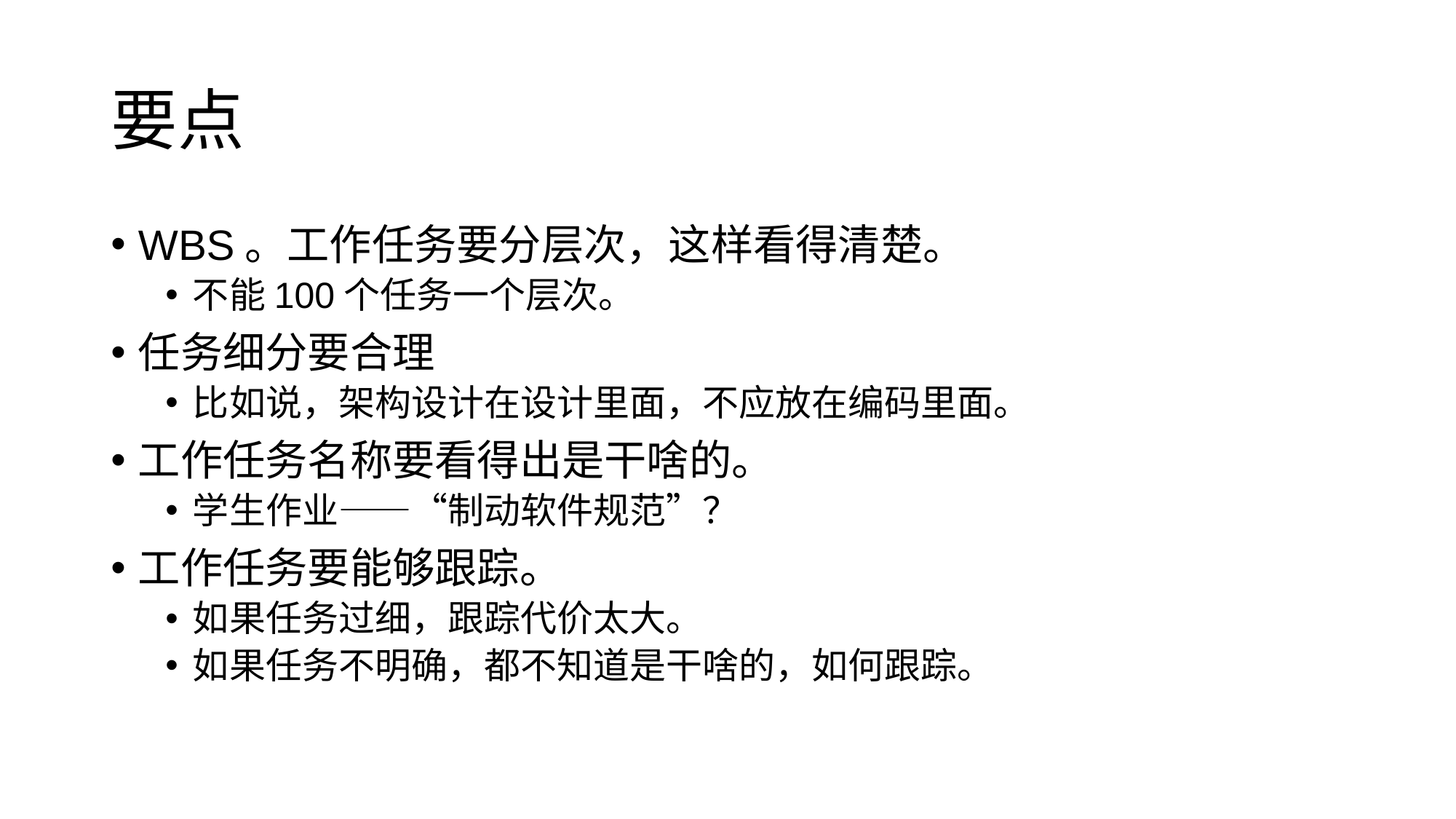

# 要点
WBS。工作任务要分层次，这样看得清楚。
不能100个任务一个层次。
任务细分要合理
比如说，架构设计在设计里面，不应放在编码里面。
工作任务名称要看得出是干啥的。
学生作业——“制动软件规范”？
工作任务要能够跟踪。
如果任务过细，跟踪代价太大。
如果任务不明确，都不知道是干啥的，如何跟踪。